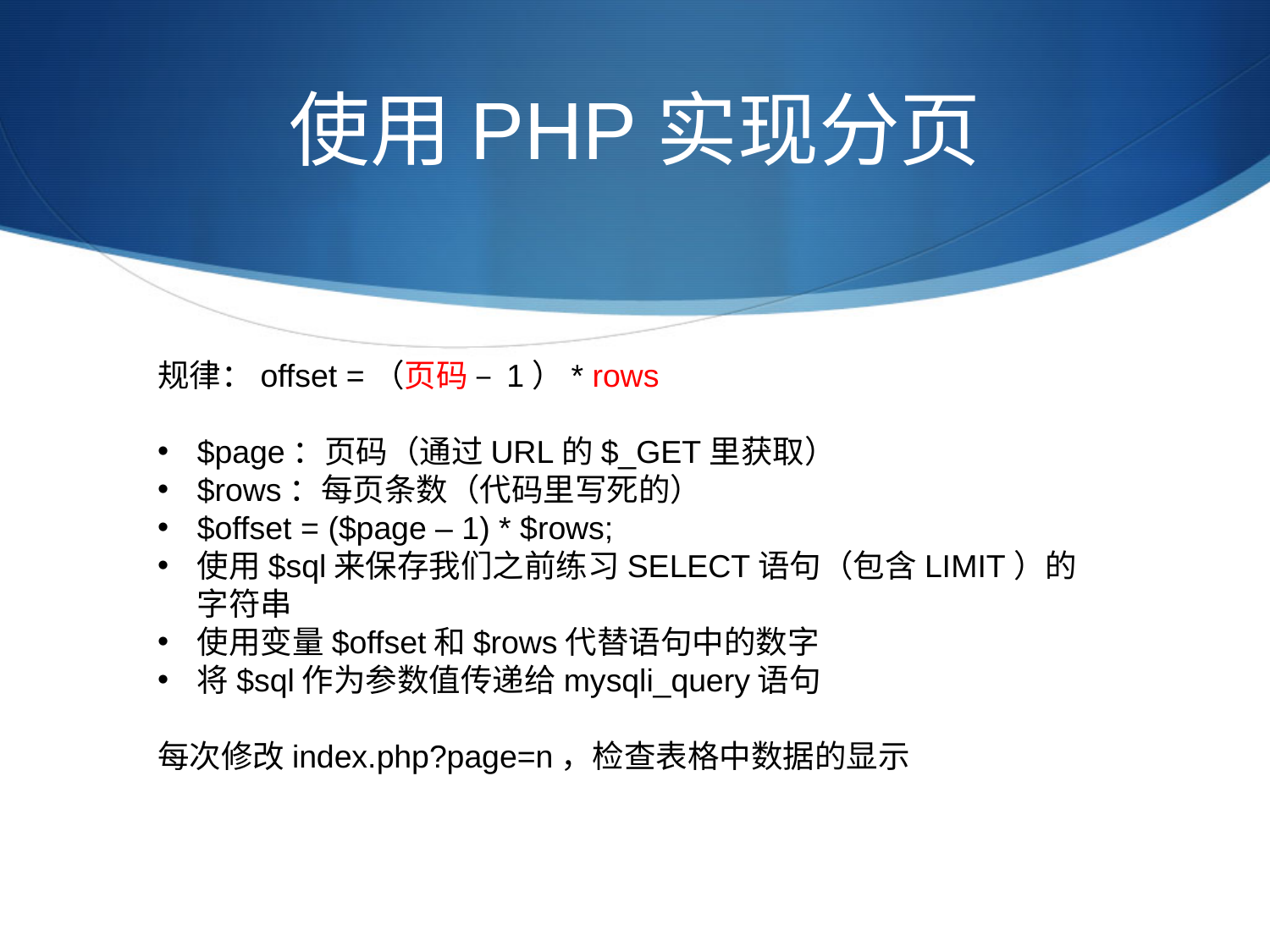

# 使用PHP实现分页
规律：offset =（页码 – 1）* rows

$page：页码（通过URL的$_GET里获取）
$rows：每页条数（代码里写死的）
$offset = ($page – 1) * $rows;
使用$sql来保存我们之前练习SELECT语句（包含LIMIT）的字符串
使用变量$offset和$rows代替语句中的数字
将$sql作为参数值传递给mysqli_query语句

每次修改index.php?page=n，检查表格中数据的显示